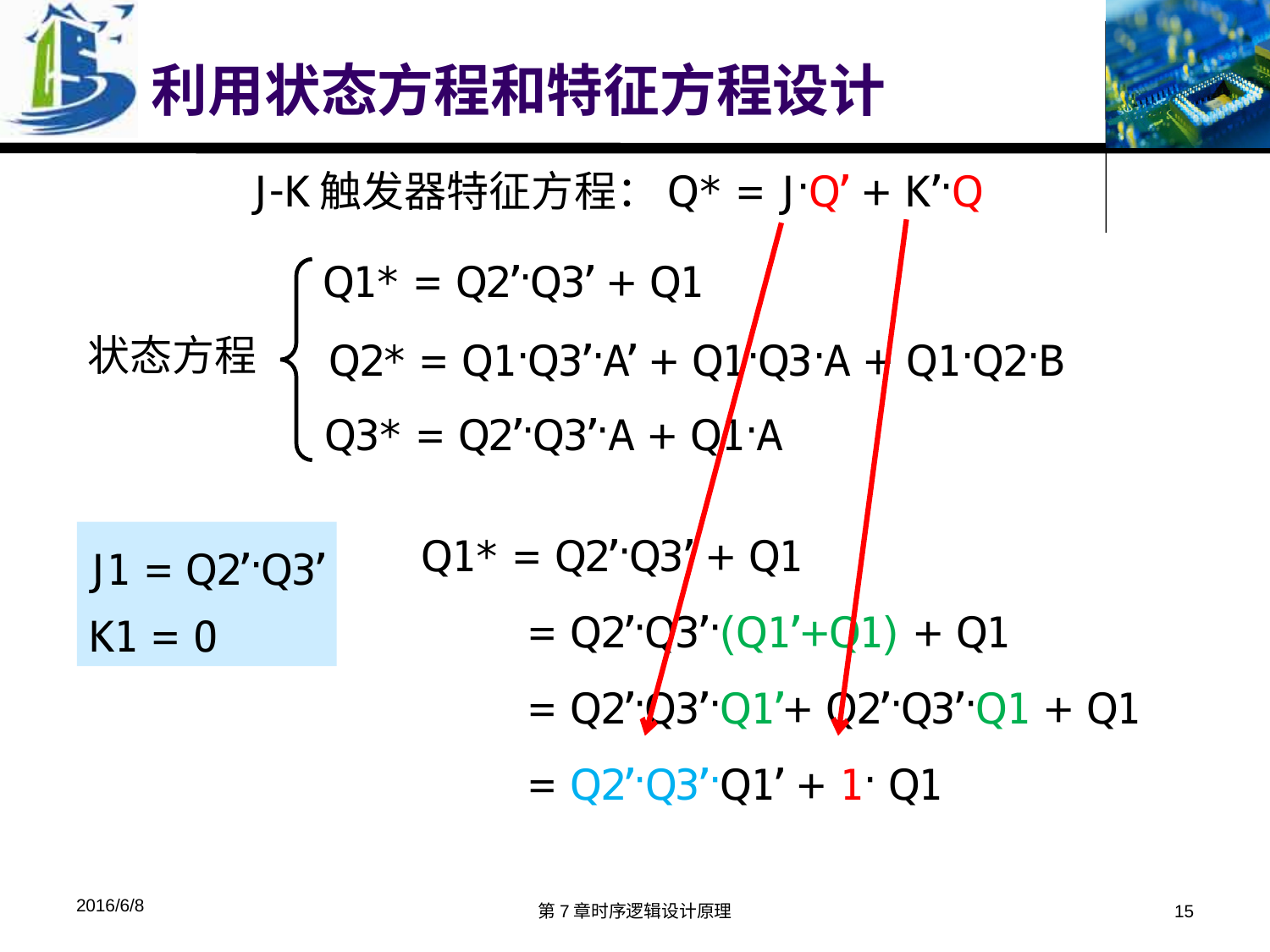

# 利用状态方程和特征方程设计
J-K触发器特征方程：Q* = J·Q’ + K’·Q
Q1* = Q2’·Q3’ + Q1

状态方程
Q2* = Q1·Q3’·A’ + Q1·Q3·A + Q1·Q2·B
Q3* = Q2’·Q3’·A + Q1·A
Q1* = Q2’·Q3’ + Q1
        = Q2’·Q3’·(Q1’+Q1) + Q1
        = Q2’·Q3’·Q1’+ Q2’·Q3’·Q1 + Q1
        = Q2’·Q3’·Q1’ + 1· Q1
J1 = Q2’·Q3’
K1 = 0
2016/6/8
第7章时序逻辑设计原理
15